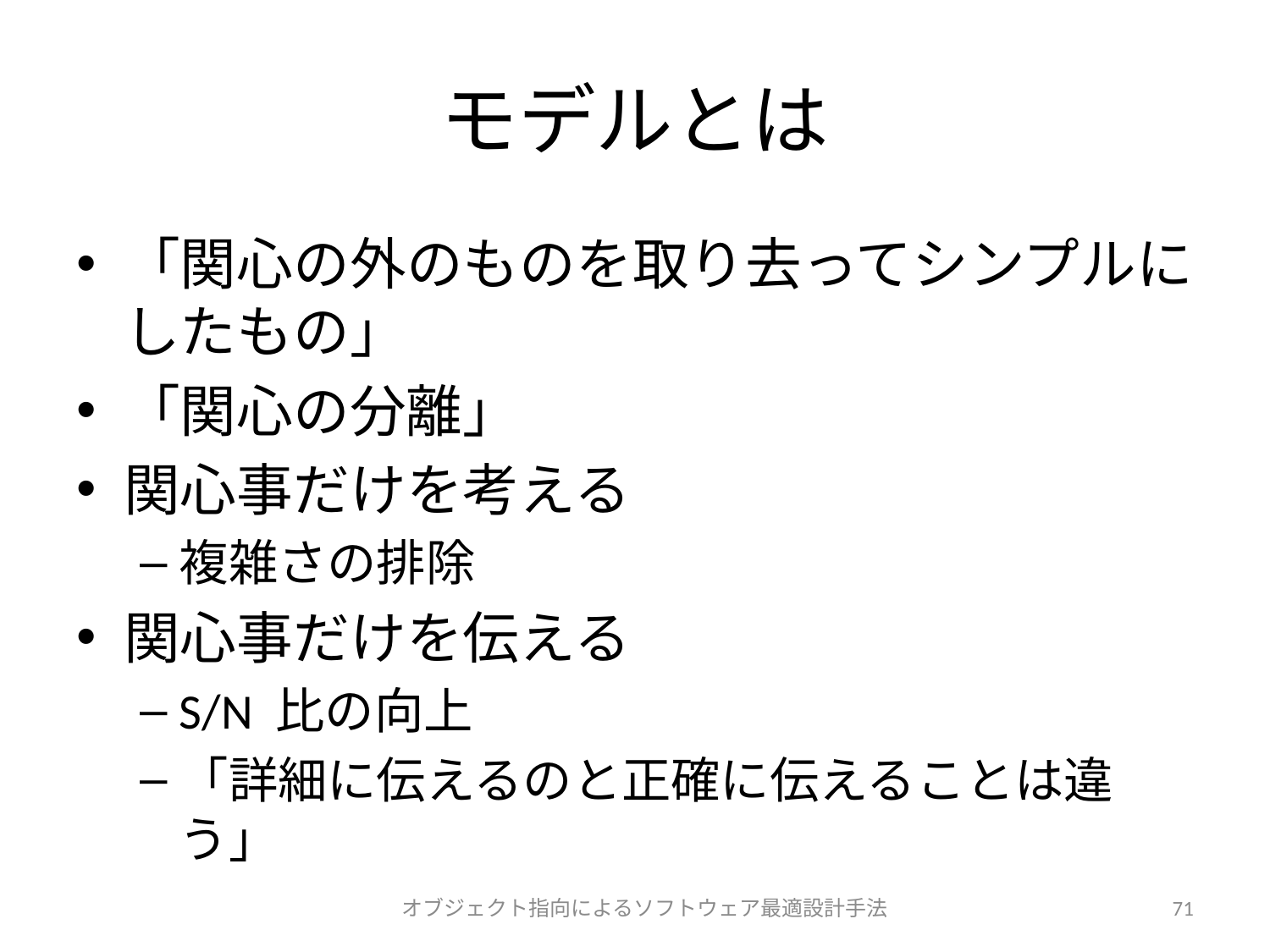

# モデルとは
「関心の外のものを取り去ってシンプルにしたもの」
「関心の分離」
関心事だけを考える
複雑さの排除
関心事だけを伝える
S/N 比の向上
「詳細に伝えるのと正確に伝えることは違う」
オブジェクト指向によるソフトウェア最適設計手法
71